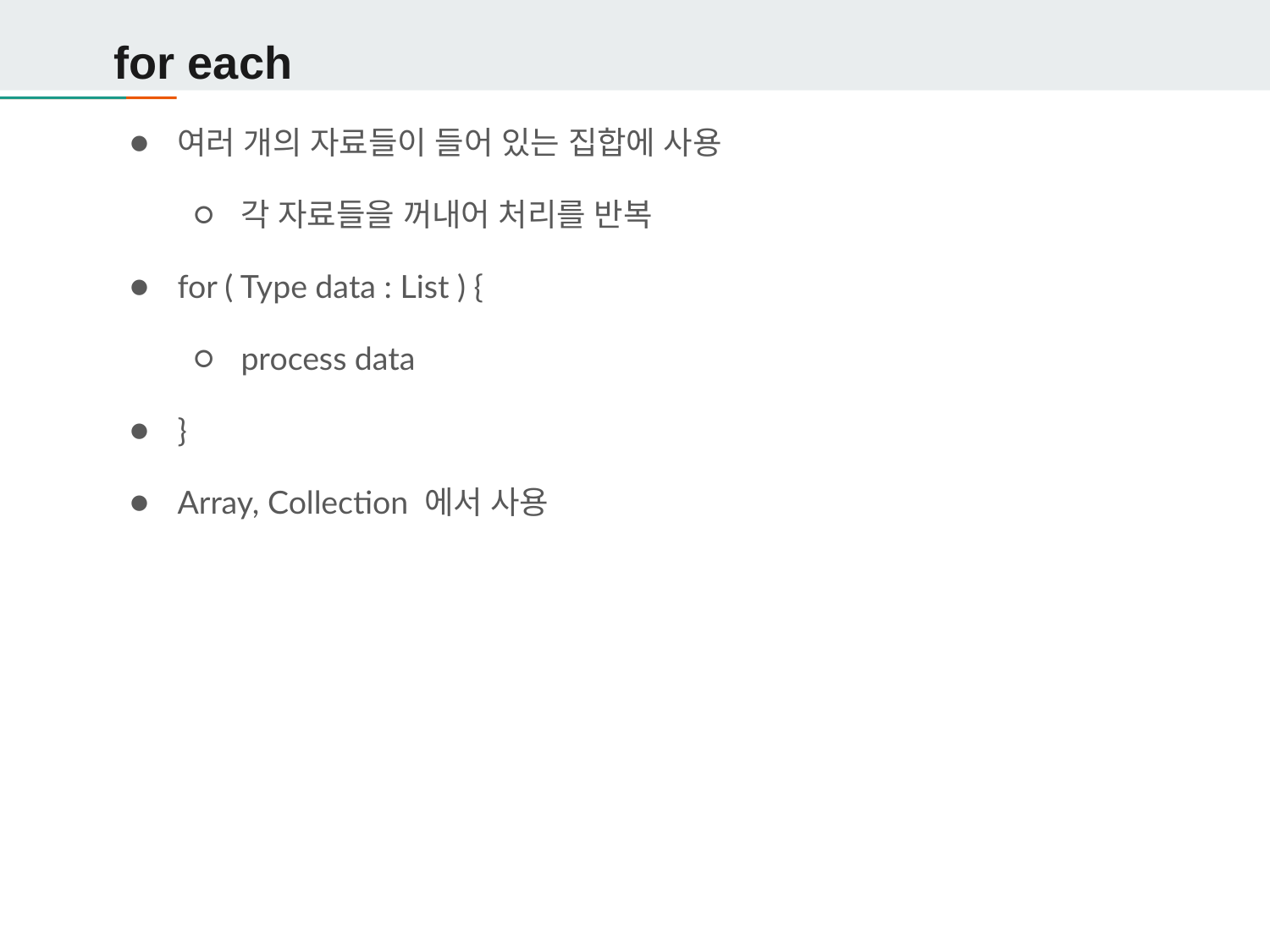

# for each
여러 개의 자료들이 들어 있는 집합에 사용
각 자료들을 꺼내어 처리를 반복
for ( Type data : List ) {
process data
}
Array, Collection 에서 사용